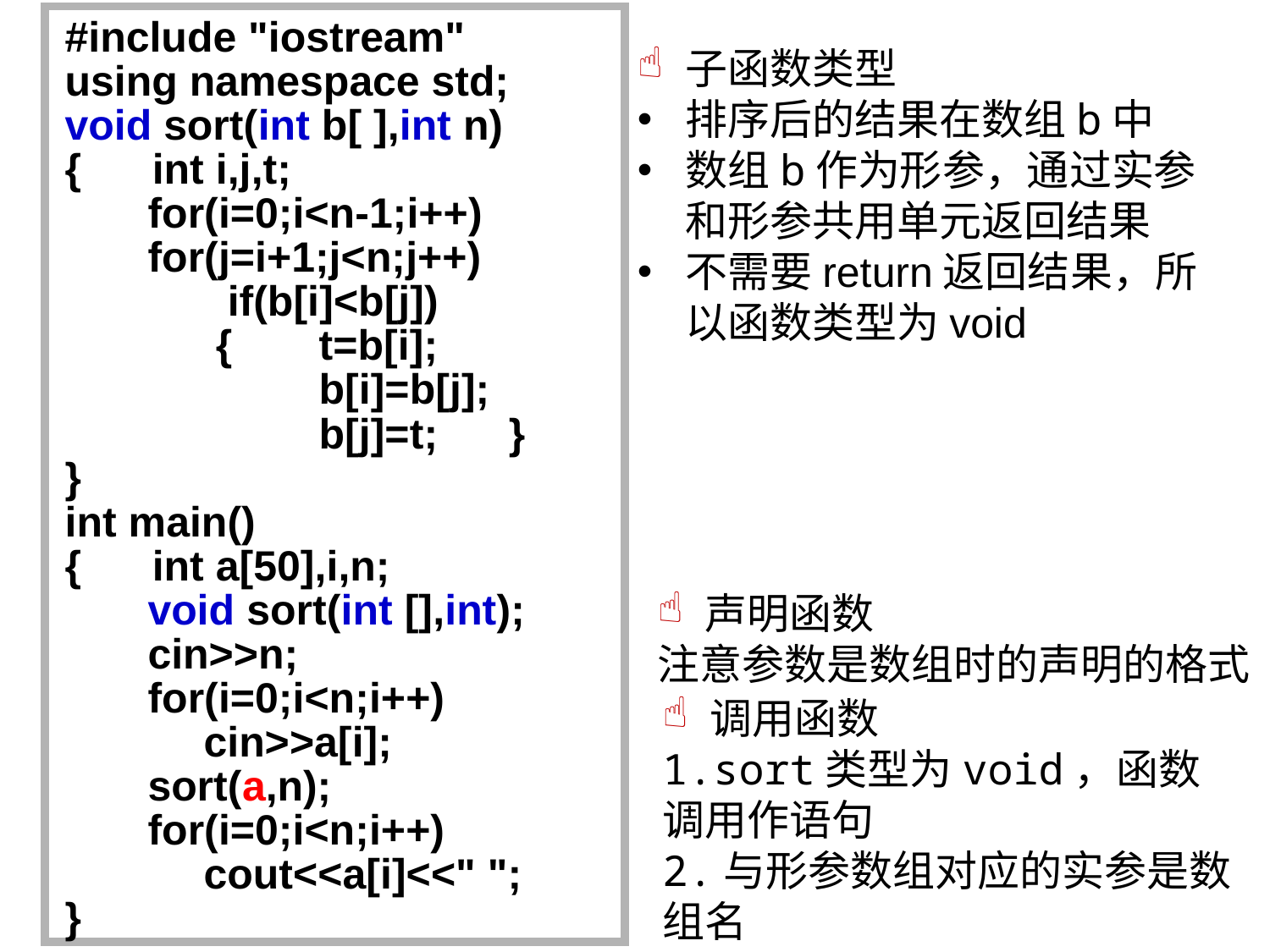

#include "iostream"
using namespace std;
void sort(int b[ ],int n)
{      int i,j,t;
       for(i=0;i<n-1;i++)
       for(j=i+1;j<n;j++)
	   if(b[i]<b[j])
	  {	t=b[i];
		b[i]=b[j];
		b[j]=t;      }
}
int main()
{      int a[50],i,n;
       void sort(int [],int);
       cin>>n;
       for(i=0;i<n;i++)
	 cin>>a[i];
       sort(a,n);
       for(i=0;i<n;i++)
	 cout<<a[i]<<" ";
}
子函数类型
排序后的结果在数组b中
数组b作为形参，通过实参和形参共用单元返回结果
不需要return返回结果，所以函数类型为void
声明函数
注意参数是数组时的声明的格式
调用函数
1.sort类型为void，函数调用作语句
2.与形参数组对应的实参是数组名